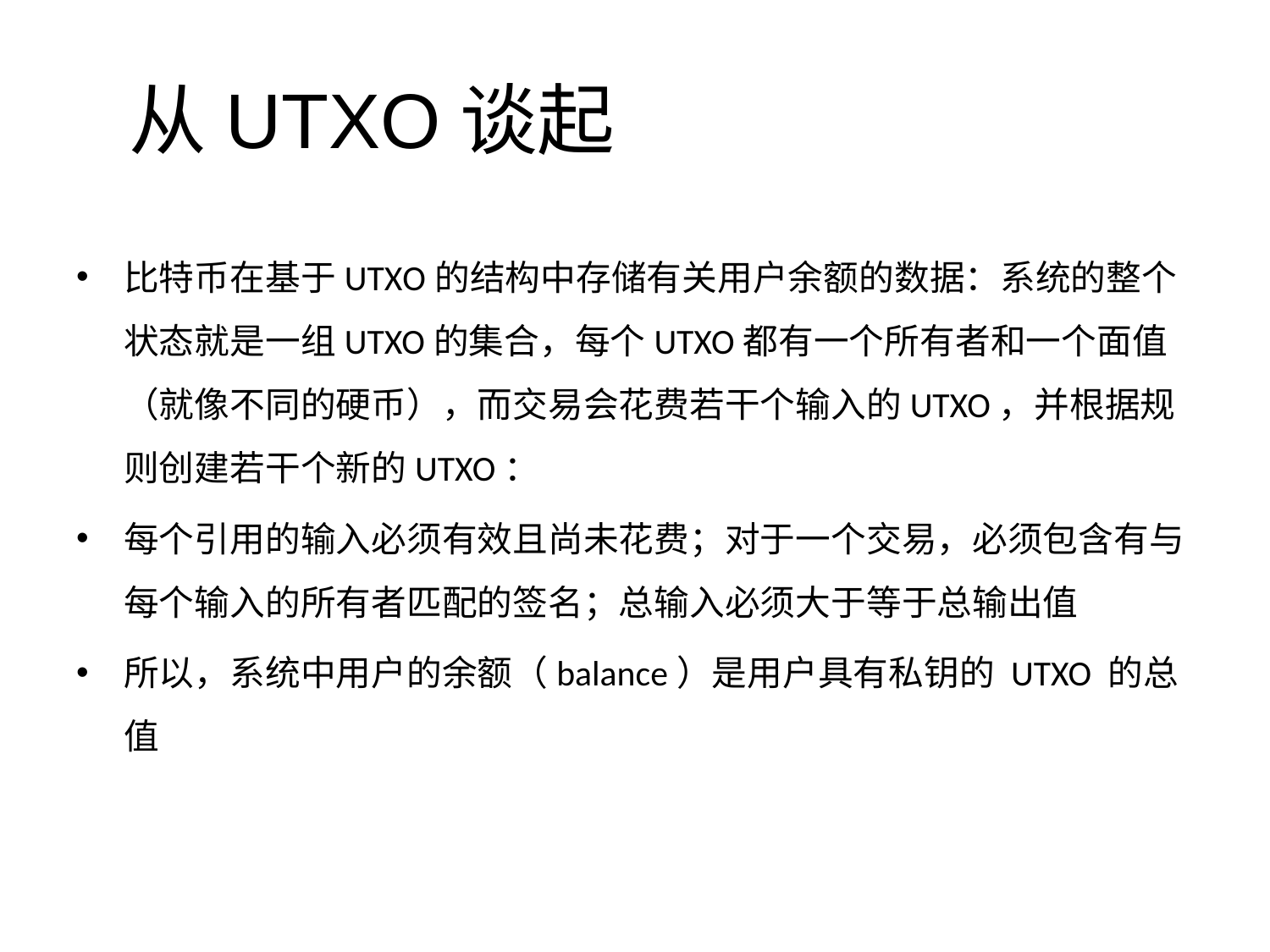

# 从UTXO谈起
比特币在基于UTXO的结构中存储有关用户余额的数据：系统的整个状态就是一组UTXO的集合，每个UTXO都有一个所有者和一个面值（就像不同的硬币），而交易会花费若干个输入的UTXO，并根据规则创建若干个新的UTXO：
每个引用的输入必须有效且尚未花费；对于一个交易，必须包含有与每个输入的所有者匹配的签名；总输入必须大于等于总输出值
所以，系统中用户的余额（balance）是用户具有私钥的 UTXO 的总值